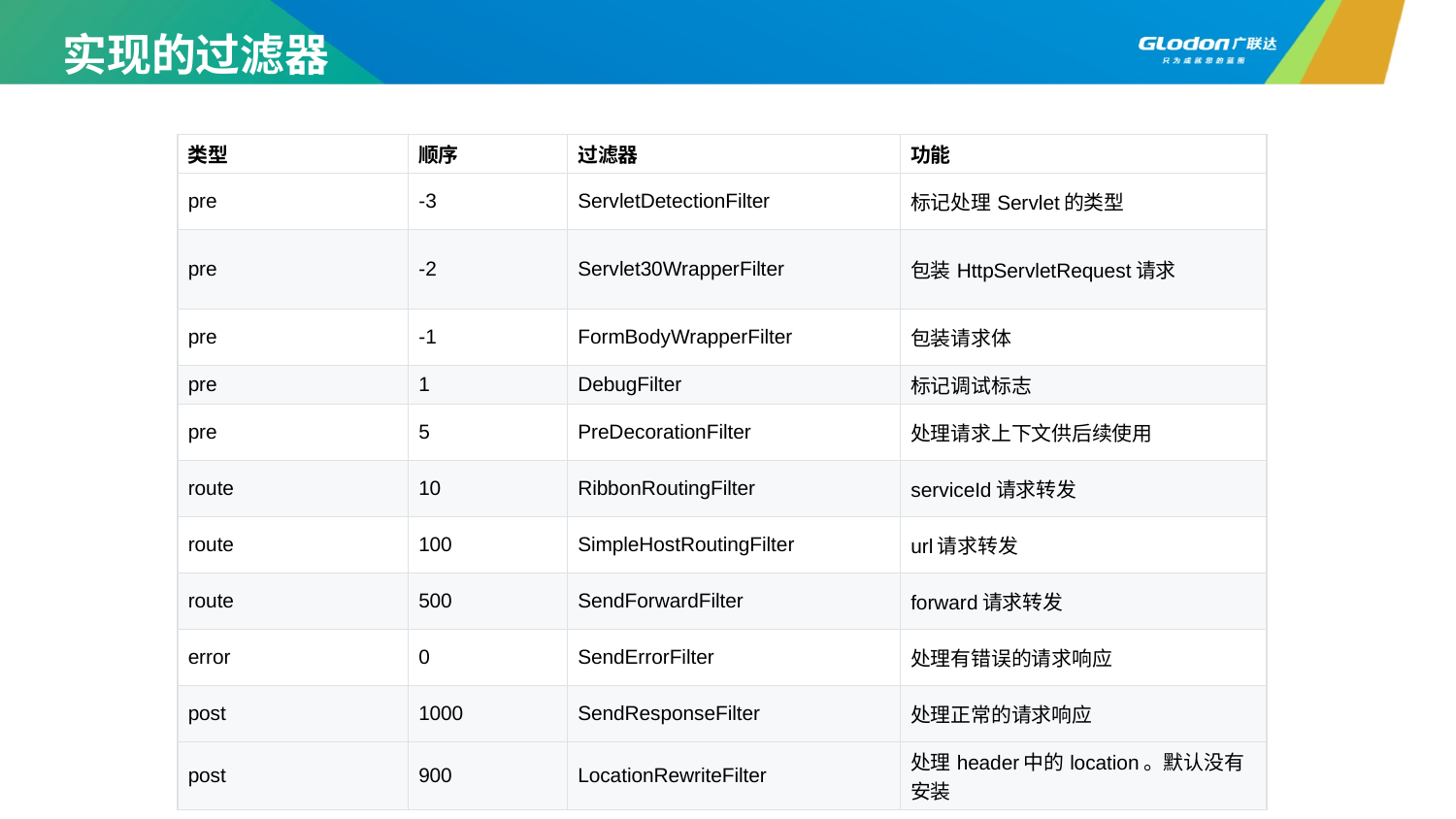

# 实现的过滤器
| 类型 | 顺序 | 过滤器 | 功能 |
| --- | --- | --- | --- |
| pre | -3 | ServletDetectionFilter | 标记处理Servlet的类型 |
| pre | -2 | Servlet30WrapperFilter | 包装HttpServletRequest请求 |
| pre | -1 | FormBodyWrapperFilter | 包装请求体 |
| pre | 1 | DebugFilter | 标记调试标志 |
| pre | 5 | PreDecorationFilter | 处理请求上下文供后续使用 |
| route | 10 | RibbonRoutingFilter | serviceId请求转发 |
| route | 100 | SimpleHostRoutingFilter | url请求转发 |
| route | 500 | SendForwardFilter | forward请求转发 |
| error | 0 | SendErrorFilter | 处理有错误的请求响应 |
| post | 1000 | SendResponseFilter | 处理正常的请求响应 |
| post | 900 | LocationRewriteFilter | 处理header中的location。默认没有安装 |